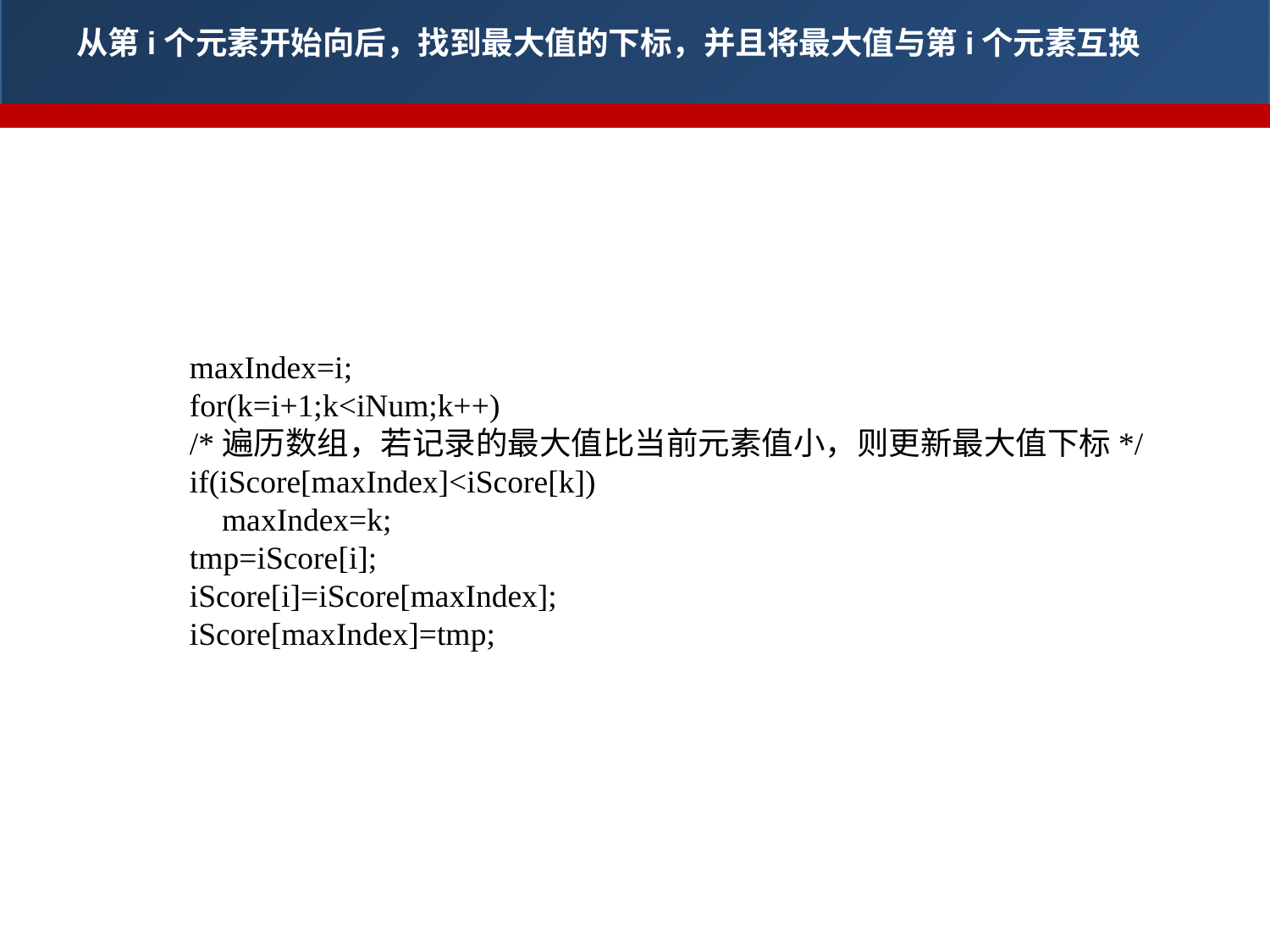

从第i个元素开始向后，找到最大值的下标，并且将最大值与第i个元素互换

    maxIndex=i;    for(k=i+1;k<iNum;k++)    /*遍历数组，若记录的最大值比当前元素值小，则更新最大值下标*/    if(iScore[maxIndex]<iScore[k])        maxIndex=k;        tmp=iScore[i];    iScore[i]=iScore[maxIndex];    iScore[maxIndex]=tmp;